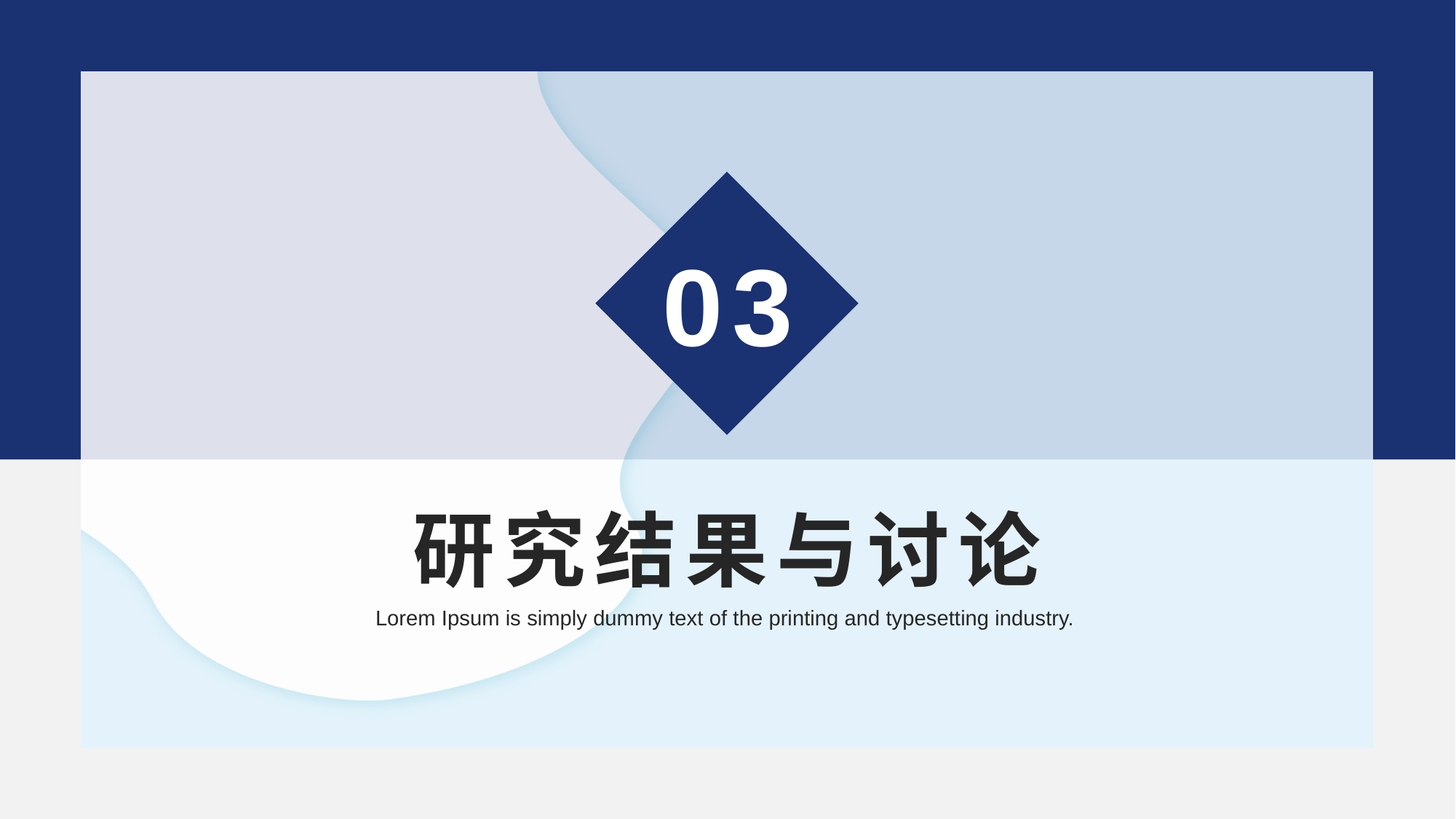

03
研究结果与讨论
Lorem Ipsum is simply dummy text of the printing and typesetting industry.